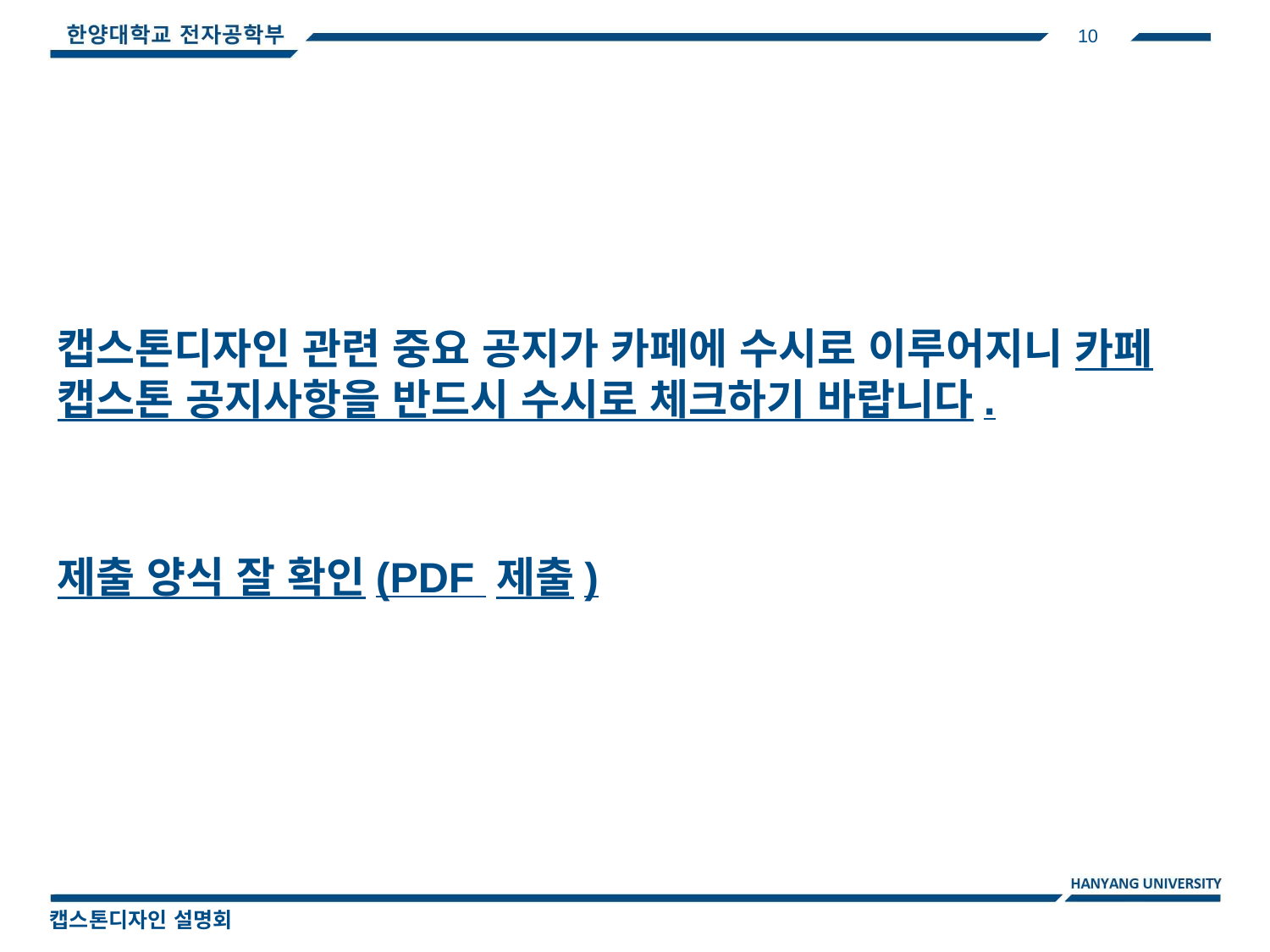

10
캡스톤디자인 관련 중요 공지가 카페에 수시로 이루어지니 카페 캡스톤 공지사항을 반드시 수시로 체크하기 바랍니다.

제출 양식 잘 확인(PDF 제출)